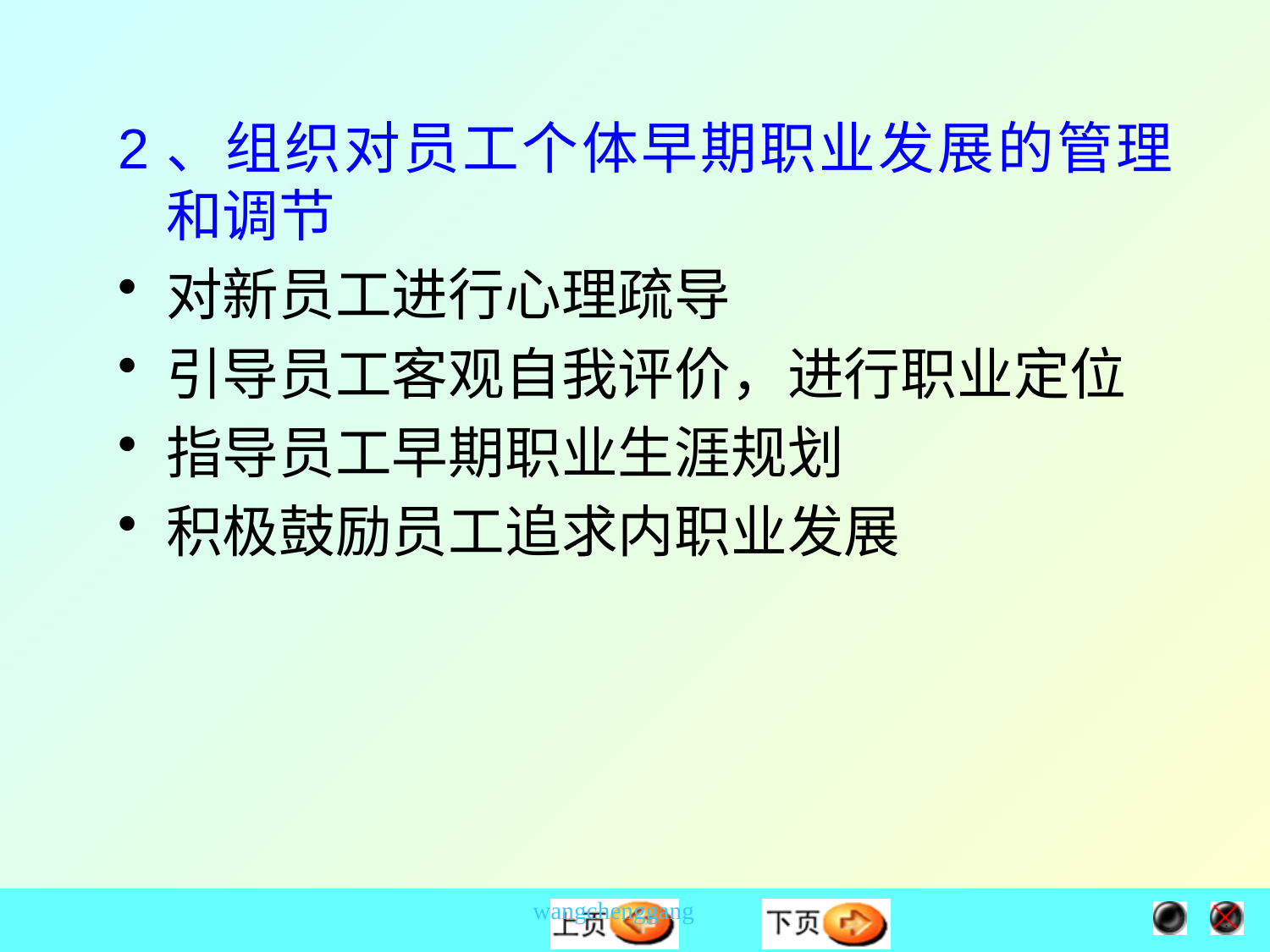

2、组织对员工个体早期职业发展的管理和调节
对新员工进行心理疏导
引导员工客观自我评价，进行职业定位
指导员工早期职业生涯规划
积极鼓励员工追求内职业发展
wangchenggang